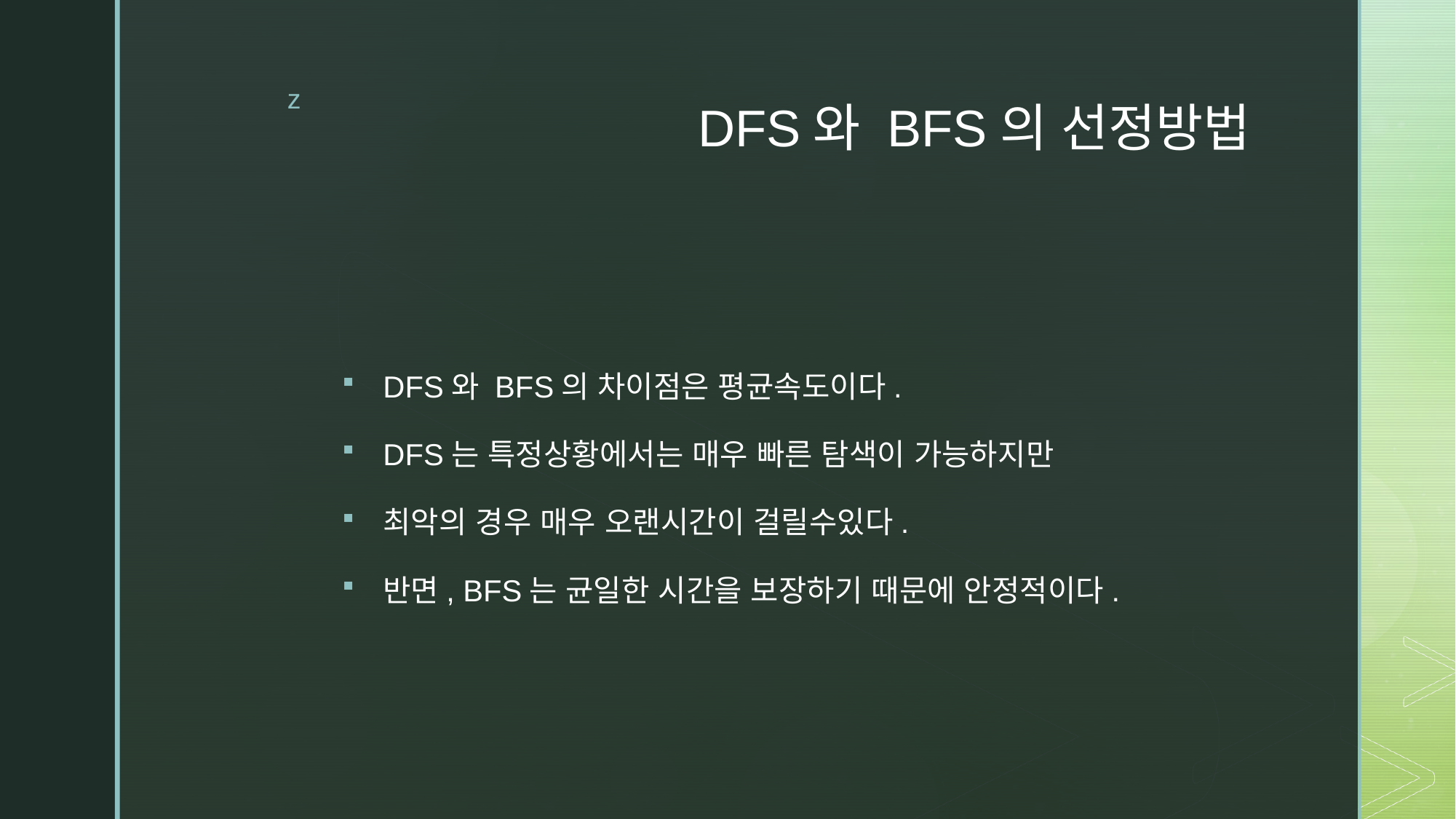

# DFS와 BFS의 선정방법
DFS와 BFS의 차이점은 평균속도이다.
DFS는 특정상황에서는 매우 빠른 탐색이 가능하지만
최악의 경우 매우 오랜시간이 걸릴수있다.
반면, BFS는 균일한 시간을 보장하기 때문에 안정적이다.